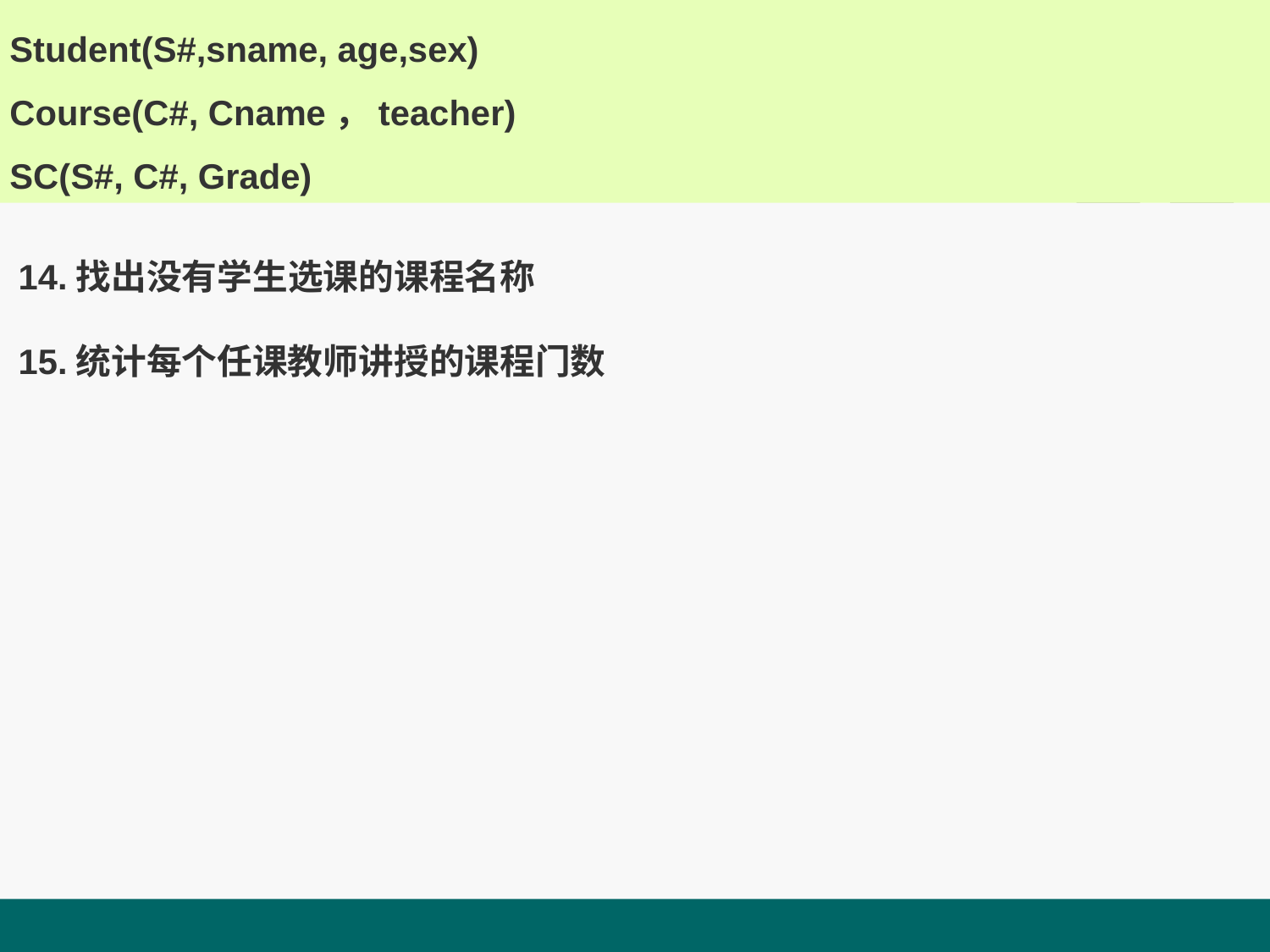

Student(S#,sname, age,sex)
Course(C#, Cname，teacher)
SC(S#, C#, Grade)
14.找出没有学生选课的课程名称
15.统计每个任课教师讲授的课程门数